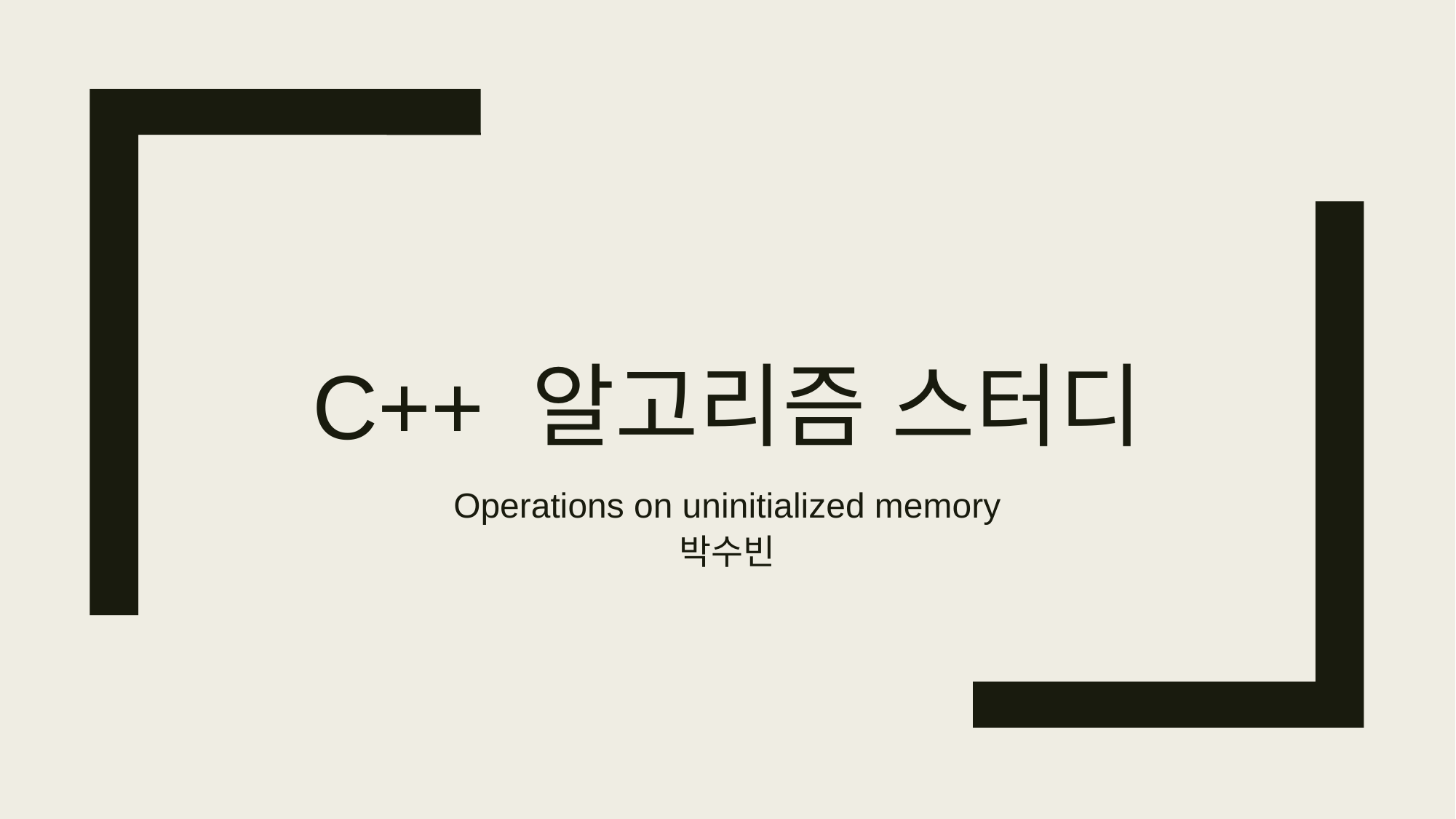

# C++ 알고리즘 스터디
Operations on uninitialized memory
박수빈